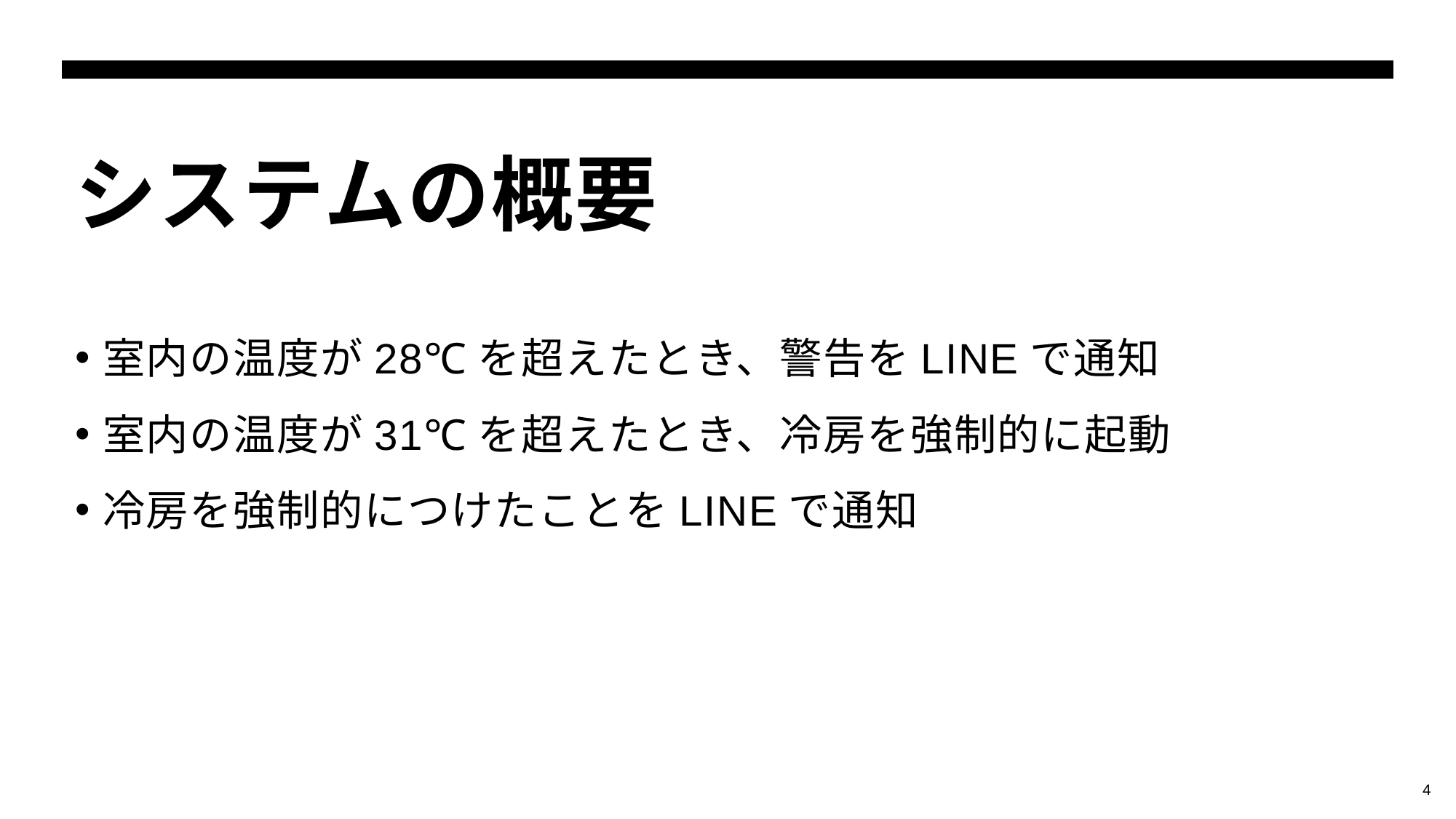

# システムの概要
室内の温度が28℃を超えたとき、警告をLINEで通知
室内の温度が31℃を超えたとき、冷房を強制的に起動
冷房を強制的につけたことをLINEで通知
4